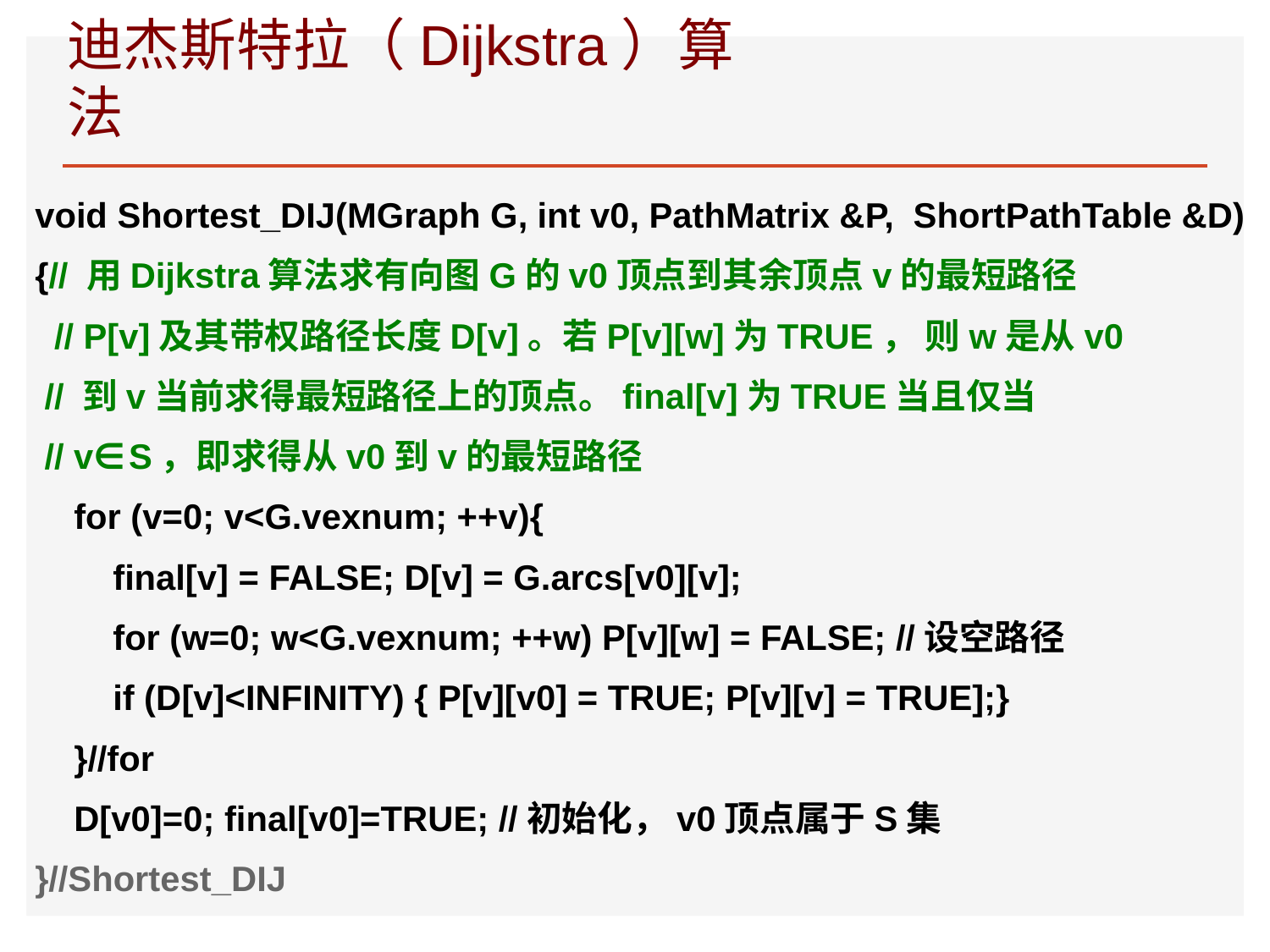

# 迪杰斯特拉（Dijkstra）算法
void Shortest_DIJ(MGraph G, int v0, PathMatrix &P,  ShortPathTable &D)
{// 用Dijkstra算法求有向图G的v0顶点到其余顶点v的最短路径
  // P[v]及其带权路径长度D[v]。若P[v][w]为TRUE， 则w是从v0
 // 到v当前求得最短路径上的顶点。final[v]为TRUE当且仅当
 // v∈S，即求得从v0到v的最短路径
    for (v=0; v<G.vexnum; ++v){
        final[v] = FALSE; D[v] = G.arcs[v0][v];
        for (w=0; w<G.vexnum; ++w) P[v][w] = FALSE; //设空路径
        if (D[v]<INFINITY) { P[v][v0] = TRUE; P[v][v] = TRUE];}
    }//for
    D[v0]=0; final[v0]=TRUE; //初始化，v0顶点属于S集
}//Shortest_DIJ